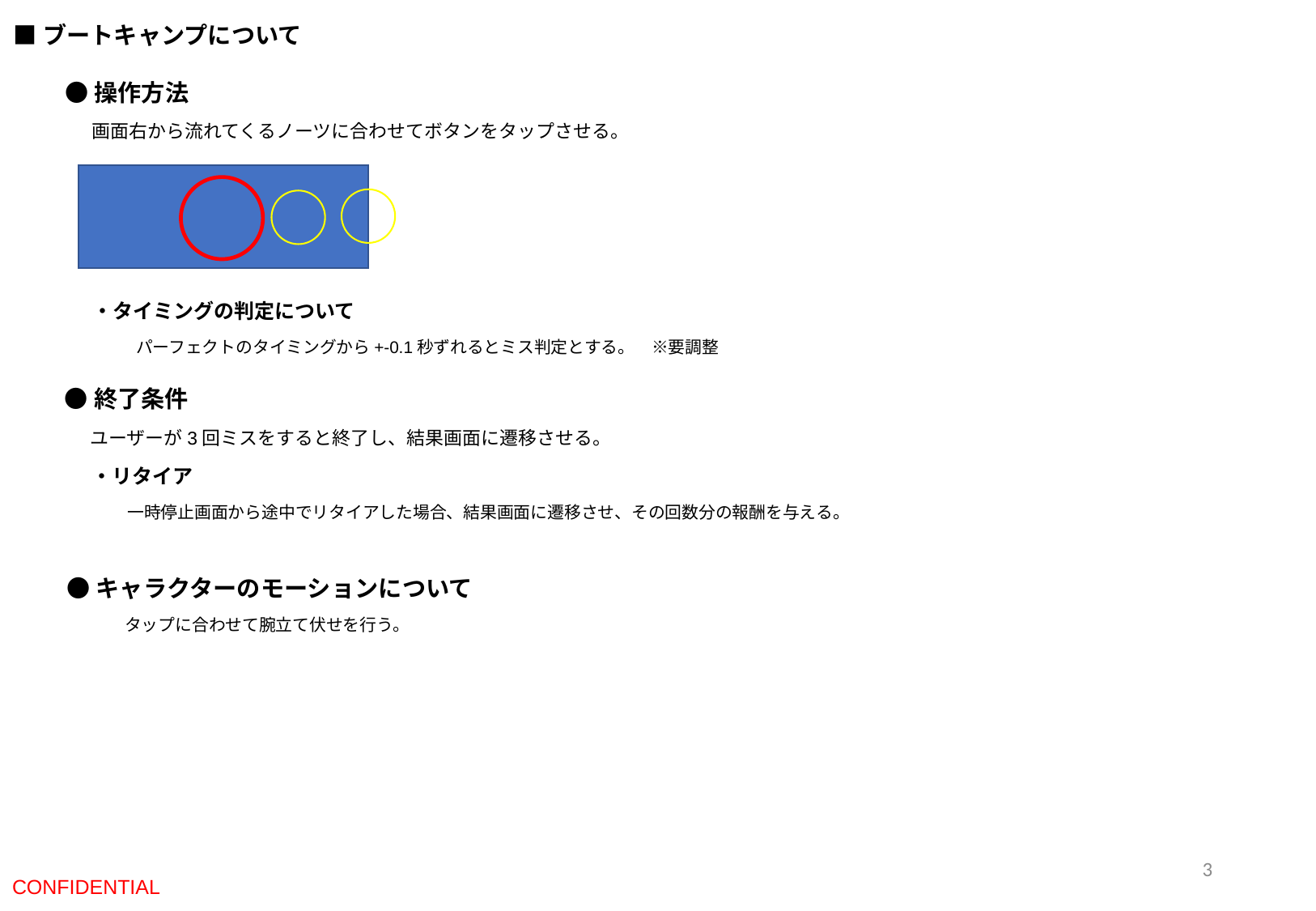

■ブートキャンプについて
●操作方法
画面右から流れてくるノーツに合わせてボタンをタップさせる。

・タイミングの判定について
パーフェクトのタイミングから+-0.1秒ずれるとミス判定とする。　※要調整
●終了条件
ユーザーが3回ミスをすると終了し、結果画面に遷移させる。
・リタイア
一時停止画面から途中でリタイアした場合、結果画面に遷移させ、その回数分の報酬を与える。
●キャラクターのモーションについて
タップに合わせて腕立て伏せを行う。
3
CONFIDENTIAL